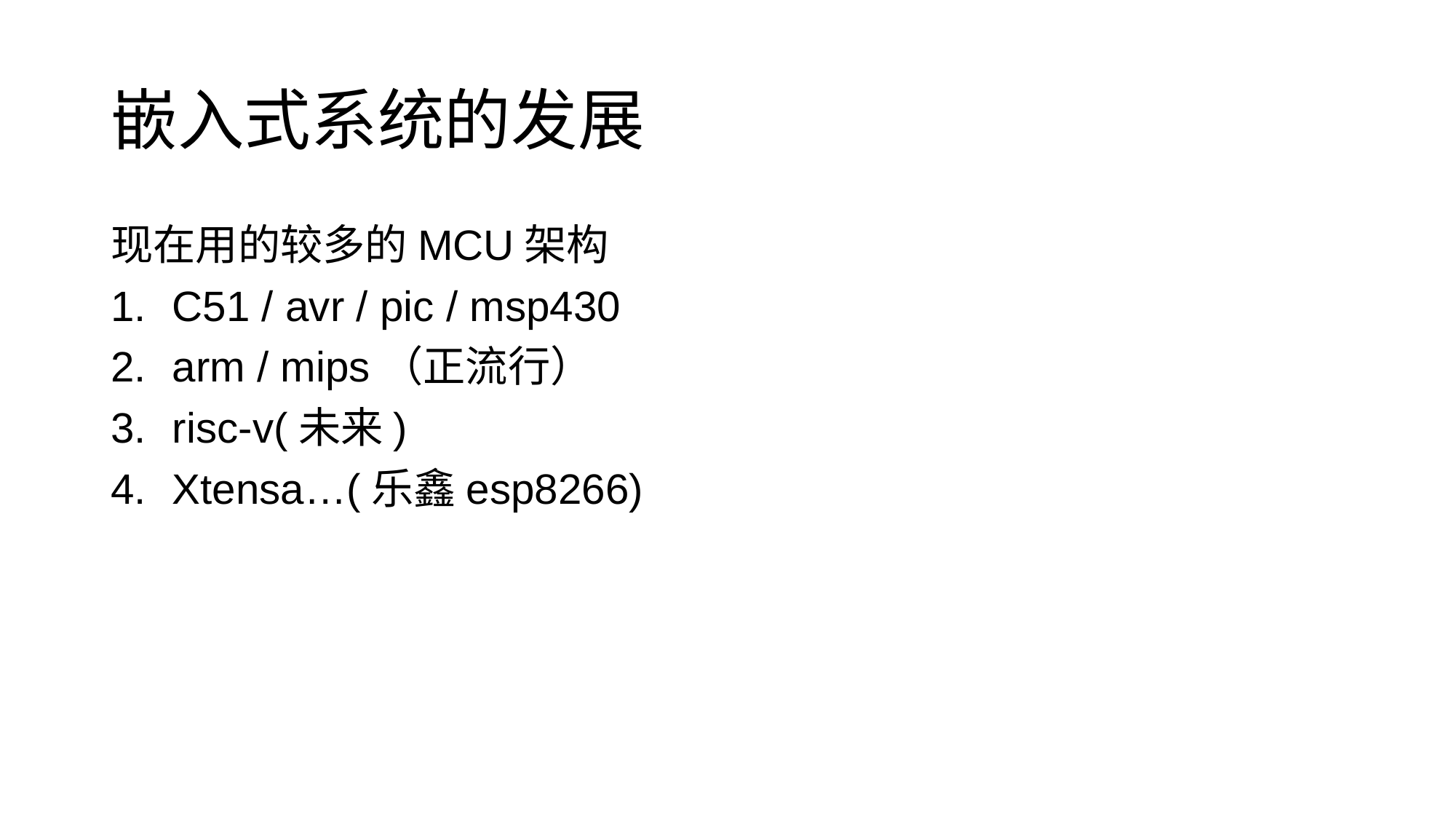

# 嵌入式系统的发展
现在用的较多的MCU架构
C51 / avr / pic / msp430
arm / mips（正流行）
risc-v(未来)
Xtensa…(乐鑫esp8266)